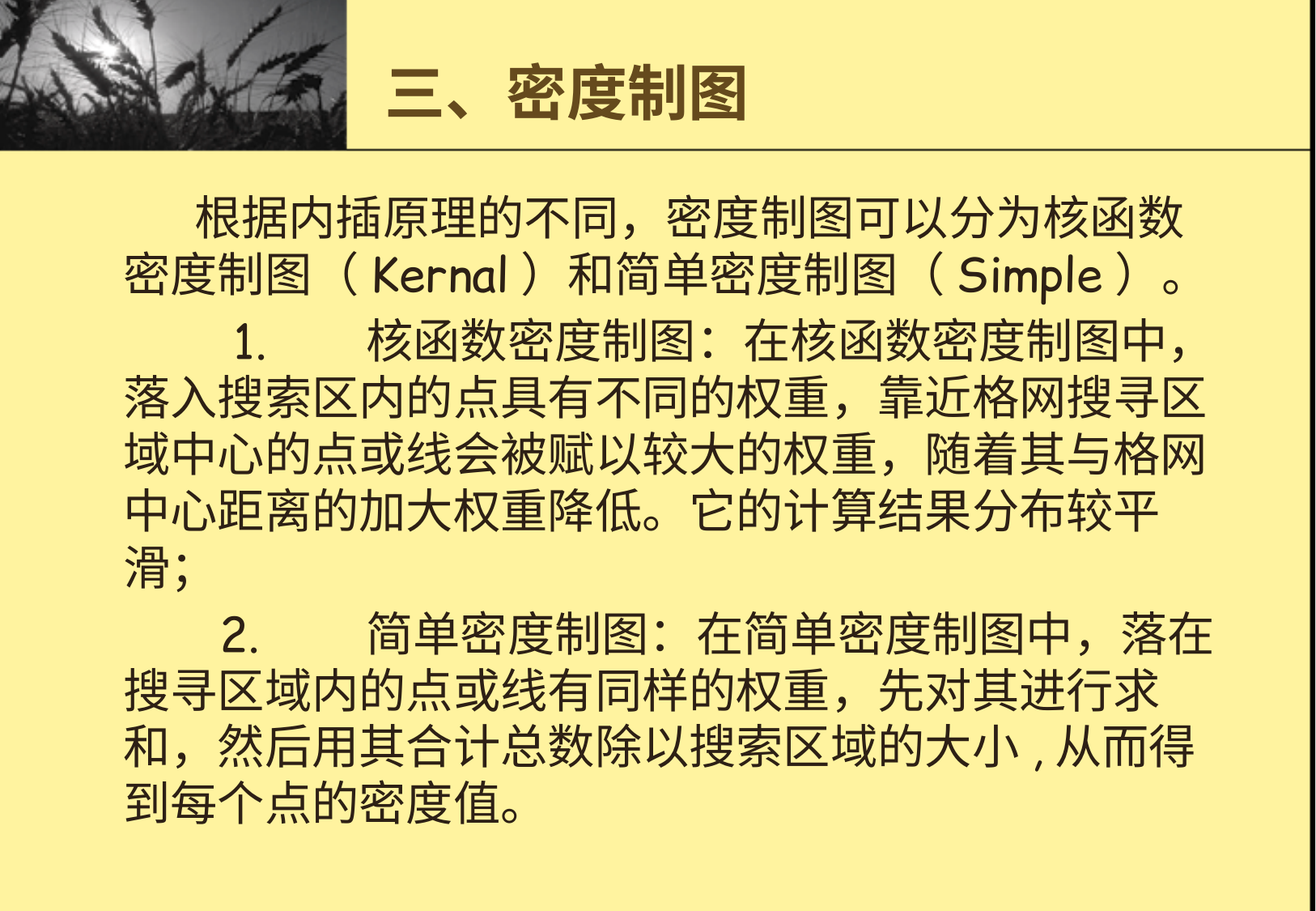

# 三、密度制图
          根据内插原理的不同，密度制图可以分为核函数密度制图（Kernal）和简单密度制图（Simple）。
           1.	核函数密度制图：在核函数密度制图中，落入搜索区内的点具有不同的权重，靠近格网搜寻区域中心的点或线会被赋以较大的权重，随着其与格网中心距离的加大权重降低。它的计算结果分布较平滑；
          2.	简单密度制图：在简单密度制图中，落在搜寻区域内的点或线有同样的权重，先对其进行求和，然后用其合计总数除以搜索区域的大小,从而得到每个点的密度值。